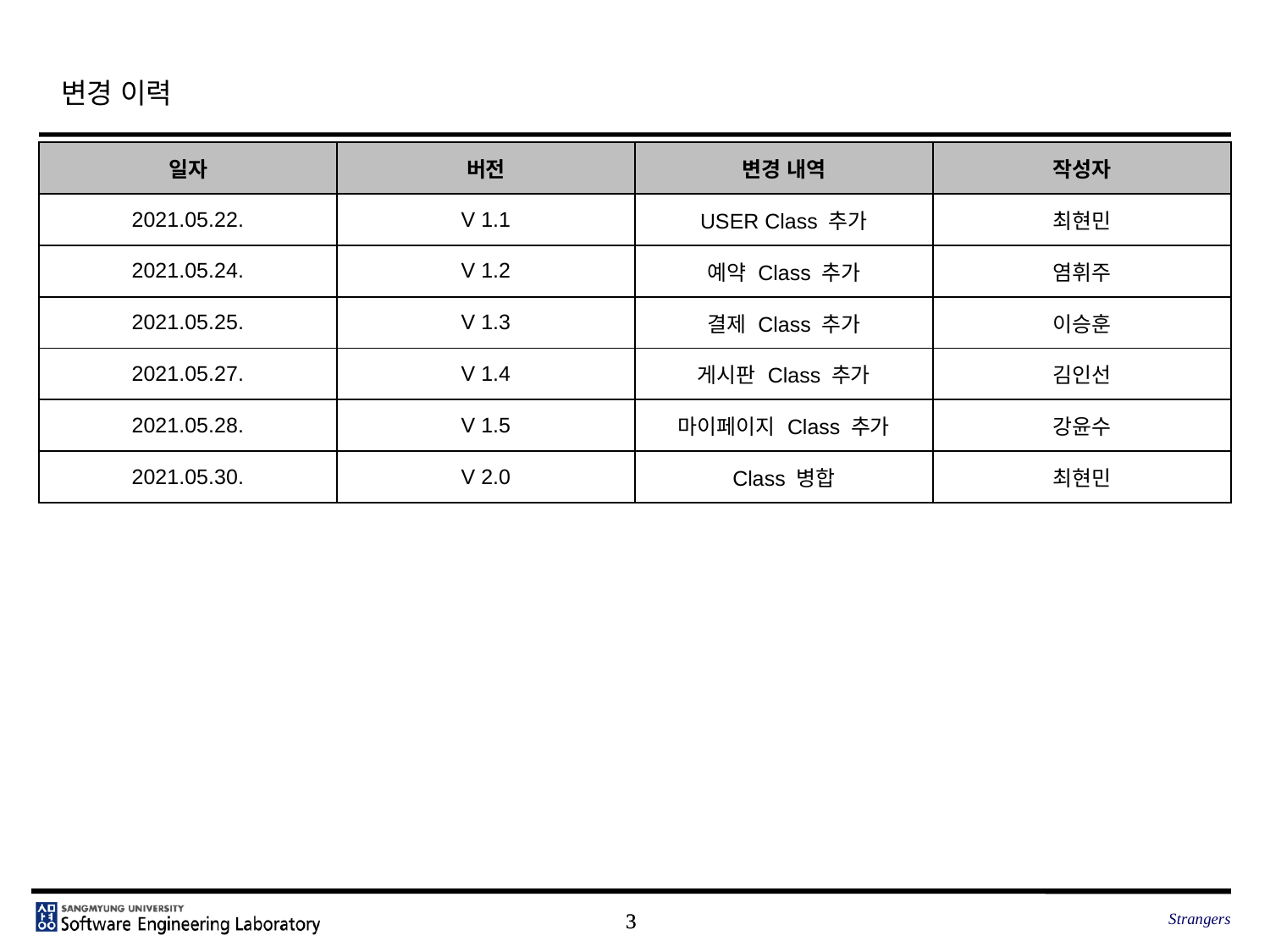

# 변경 이력
| 일자 | 버전 | 변경 내역 | 작성자 |
| --- | --- | --- | --- |
| 2021.05.22. | V 1.1 | USER Class 추가 | 최현민 |
| 2021.05.24. | V 1.2 | 예약 Class 추가 | 염휘주 |
| 2021.05.25. | V 1.3 | 결제 Class 추가 | 이승훈 |
| 2021.05.27. | V 1.4 | 게시판 Class 추가 | 김인선 |
| 2021.05.28. | V 1.5 | 마이페이지 Class 추가 | 강윤수 |
| 2021.05.30. | V 2.0 | Class 병합 | 최현민 |
Strangers